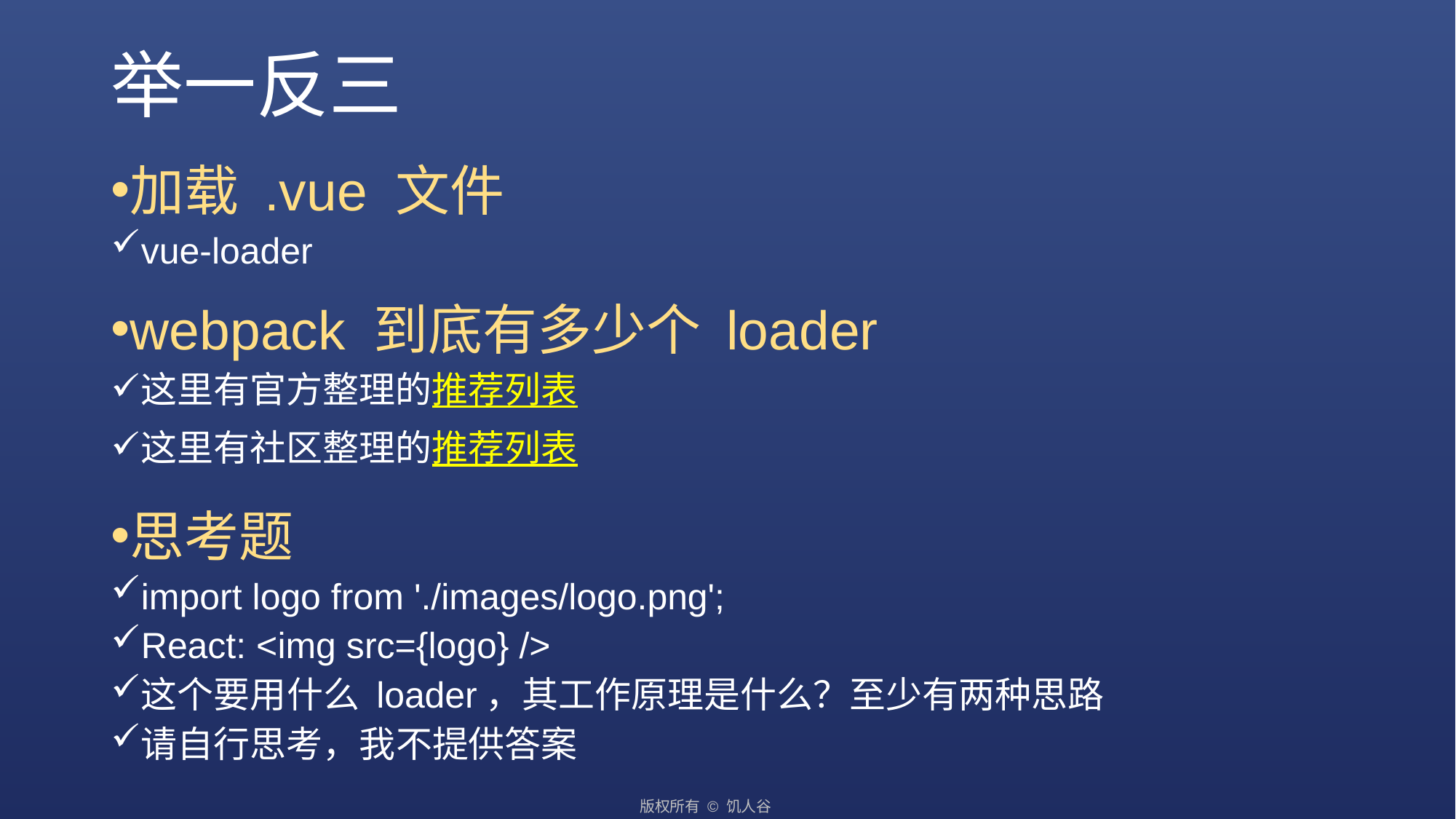

# 举一反三
加载 .vue 文件
vue-loader
webpack 到底有多少个 loader
这里有官方整理的推荐列表
这里有社区整理的推荐列表
思考题
import logo from './images/logo.png';
React: <img src={logo} />
这个要用什么 loader，其工作原理是什么？至少有两种思路
请自行思考，我不提供答案